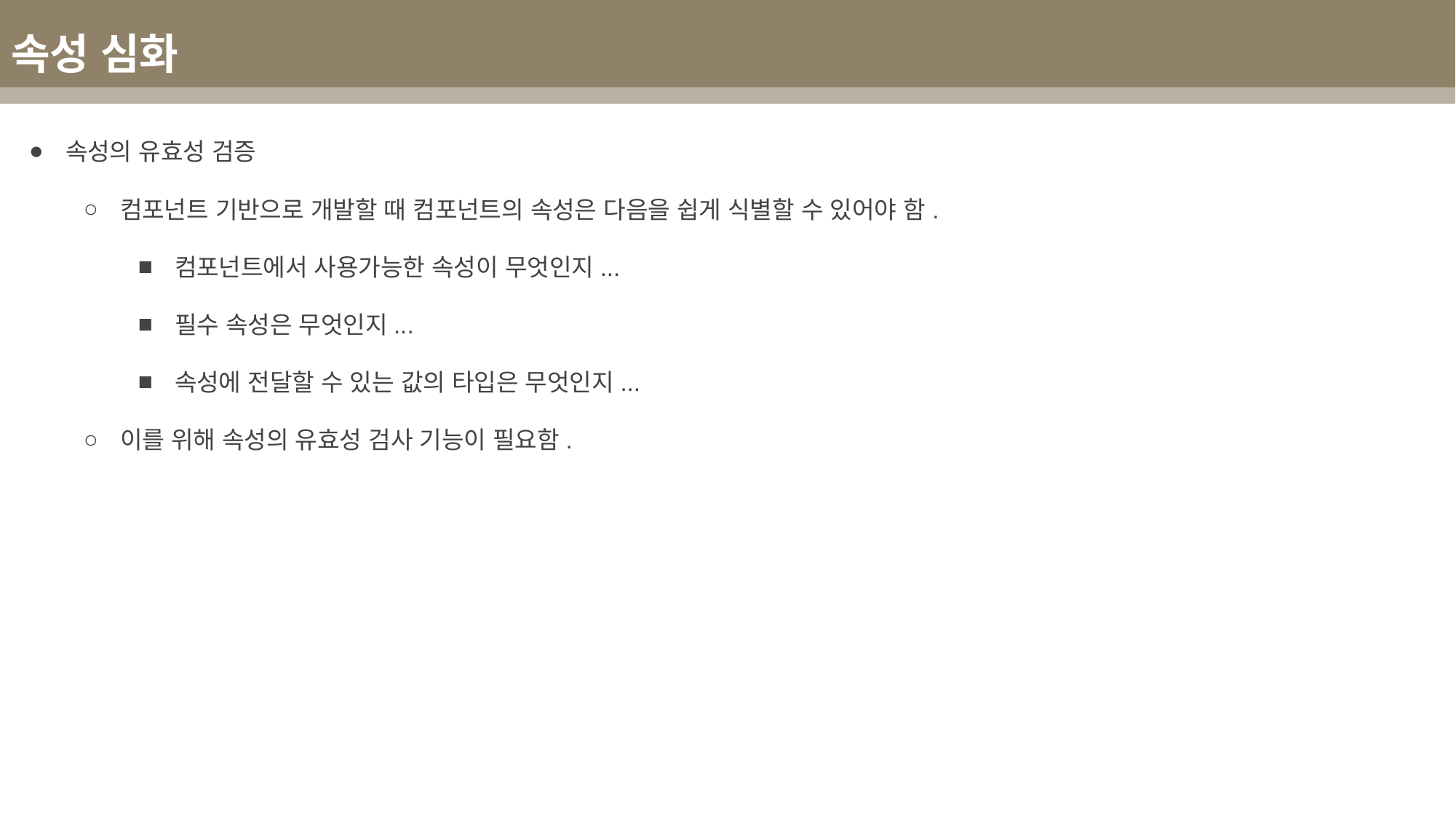

속성 심화
속성의 유효성 검증
컴포넌트 기반으로 개발할 때 컴포넌트의 속성은 다음을 쉽게 식별할 수 있어야 함.
컴포넌트에서 사용가능한 속성이 무엇인지...
필수 속성은 무엇인지...
속성에 전달할 수 있는 값의 타입은 무엇인지...
이를 위해 속성의 유효성 검사 기능이 필요함.